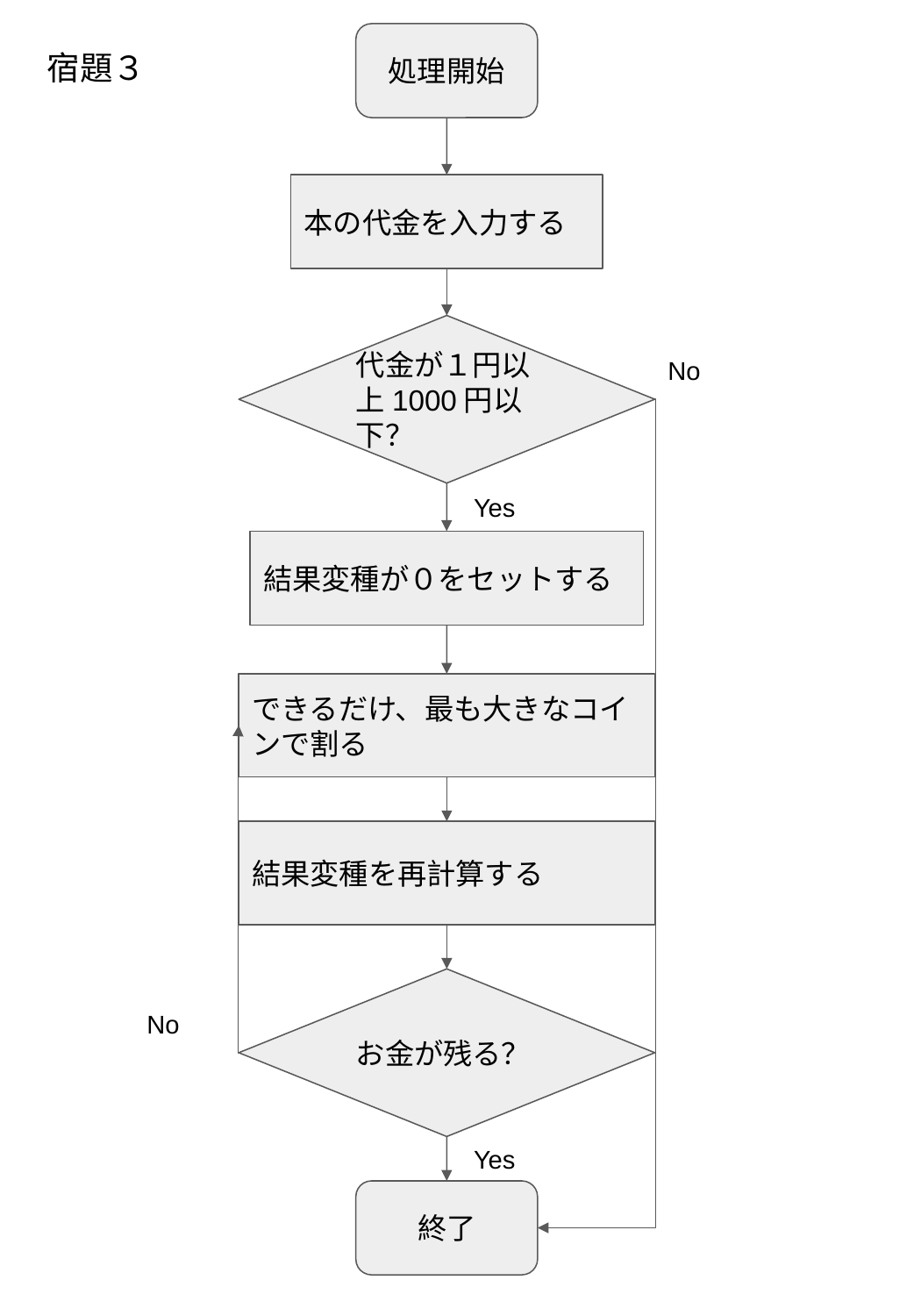

処理開始
宿題３
本の代金を入力する
代金が１円以上1000円以下？
No
Yes
結果変種が０をセットする
できるだけ、最も大きなコインで割る
結果変種を再計算する
お金が残る？
No
Yes
終了